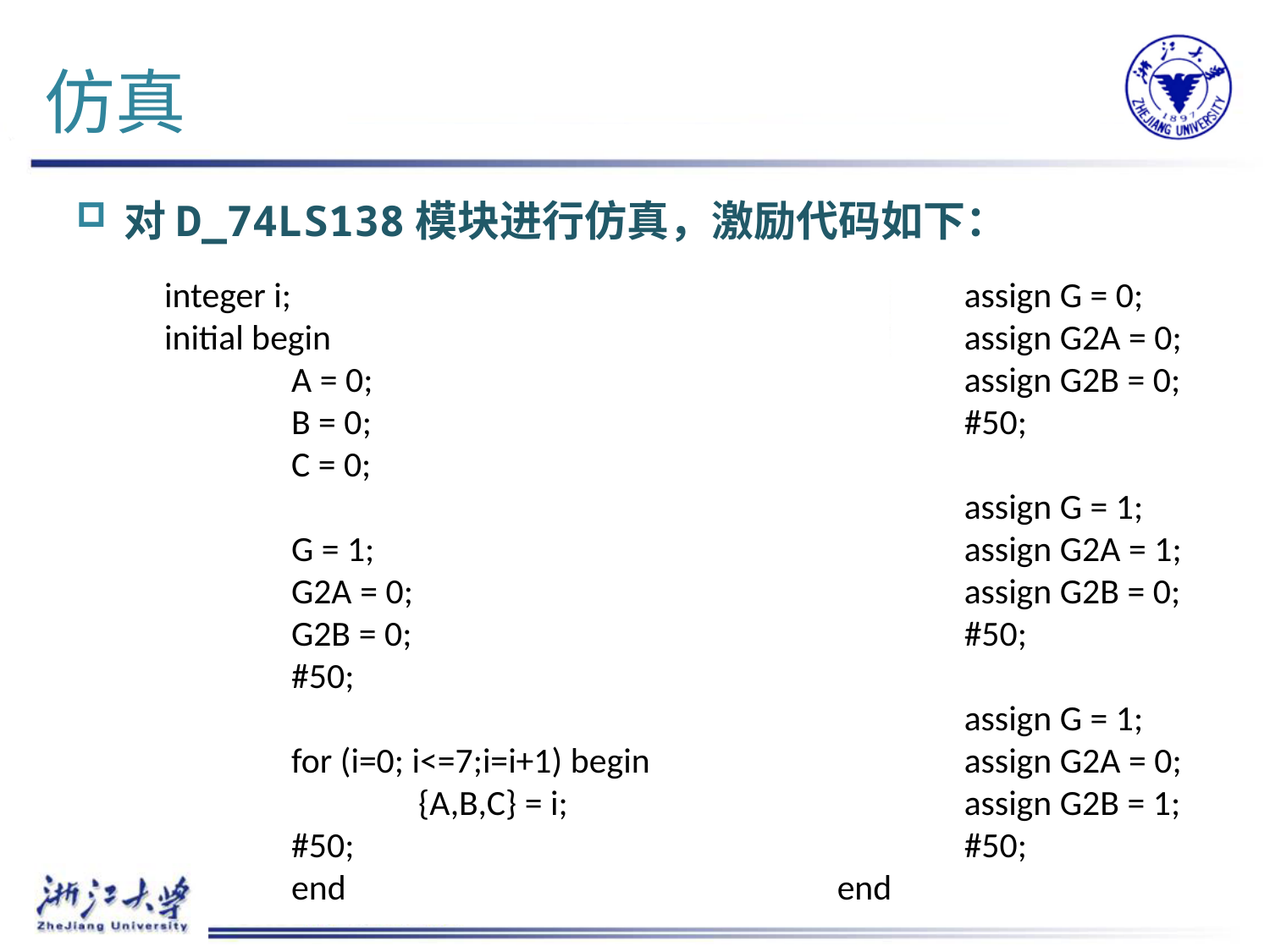

# 仿真
对D_74LS138模块进行仿真，激励代码如下：
	integer i;
	initial begin
		A = 0;
		B = 0;
		C = 0;

		G = 1;
		G2A = 0;
		G2B = 0;
		#50;

		for (i=0; i<=7;i=i+1) begin
			{A,B,C} = i;
		#50;
		end
		assign G = 0;
		assign G2A = 0;
		assign G2B = 0;
		#50;

		assign G = 1;
		assign G2A = 1;
		assign G2B = 0;
		#50;

		assign G = 1;
		assign G2A = 0;
		assign G2B = 1;
		#50;
	end